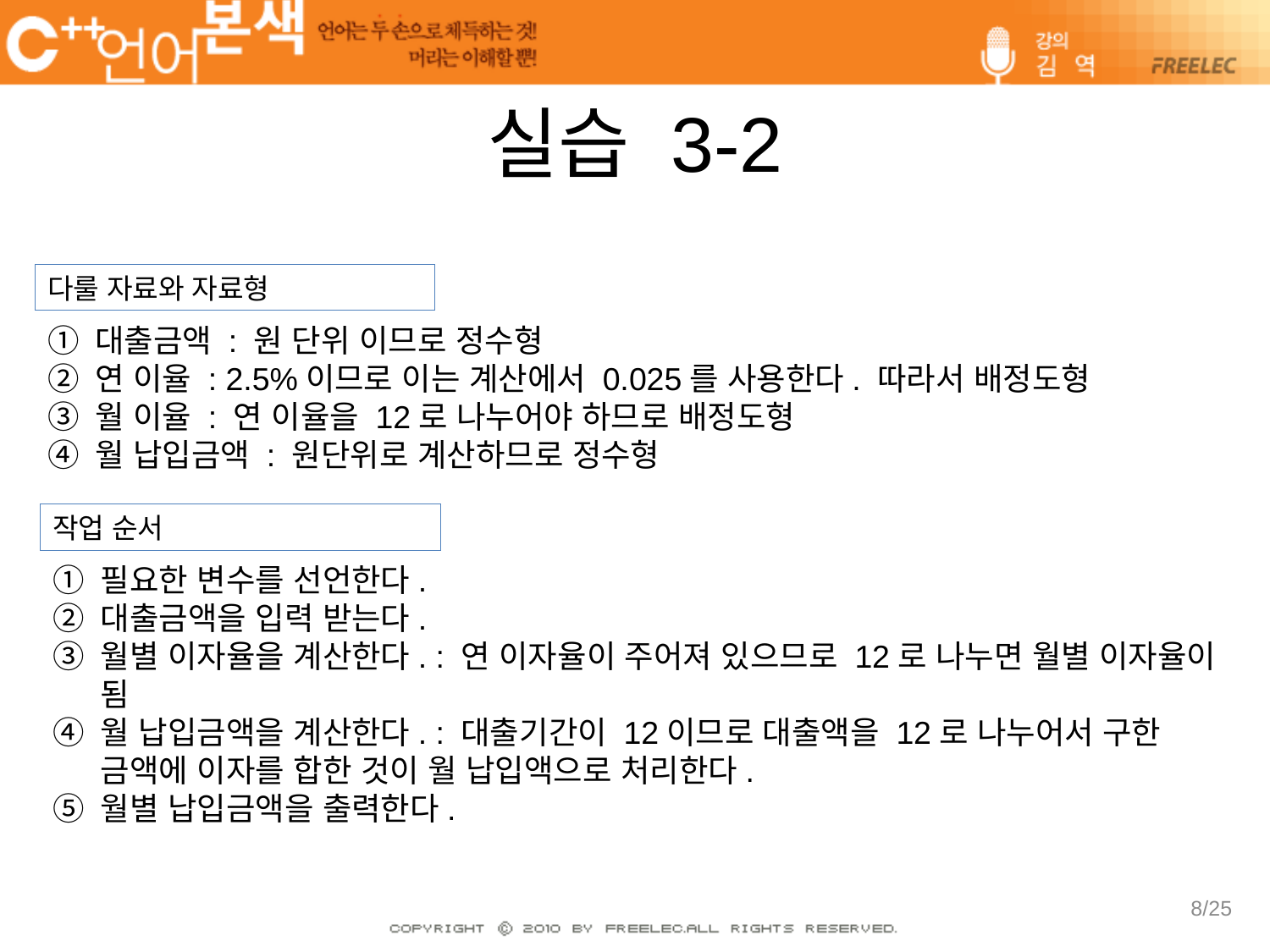

# 실습 3-2
다룰 자료와 자료형
대출금액 : 원 단위 이므로 정수형
연 이율 : 2.5%이므로 이는 계산에서 0.025를 사용한다. 따라서 배정도형
월 이율 : 연 이율을 12로 나누어야 하므로 배정도형
월 납입금액 : 원단위로 계산하므로 정수형
작업 순서
필요한 변수를 선언한다.
대출금액을 입력 받는다.
월별 이자율을 계산한다. : 연 이자율이 주어져 있으므로 12로 나누면 월별 이자율이 됨
월 납입금액을 계산한다. : 대출기간이 12이므로 대출액을 12로 나누어서 구한 금액에 이자를 합한 것이 월 납입액으로 처리한다.
월별 납입금액을 출력한다.
8/25